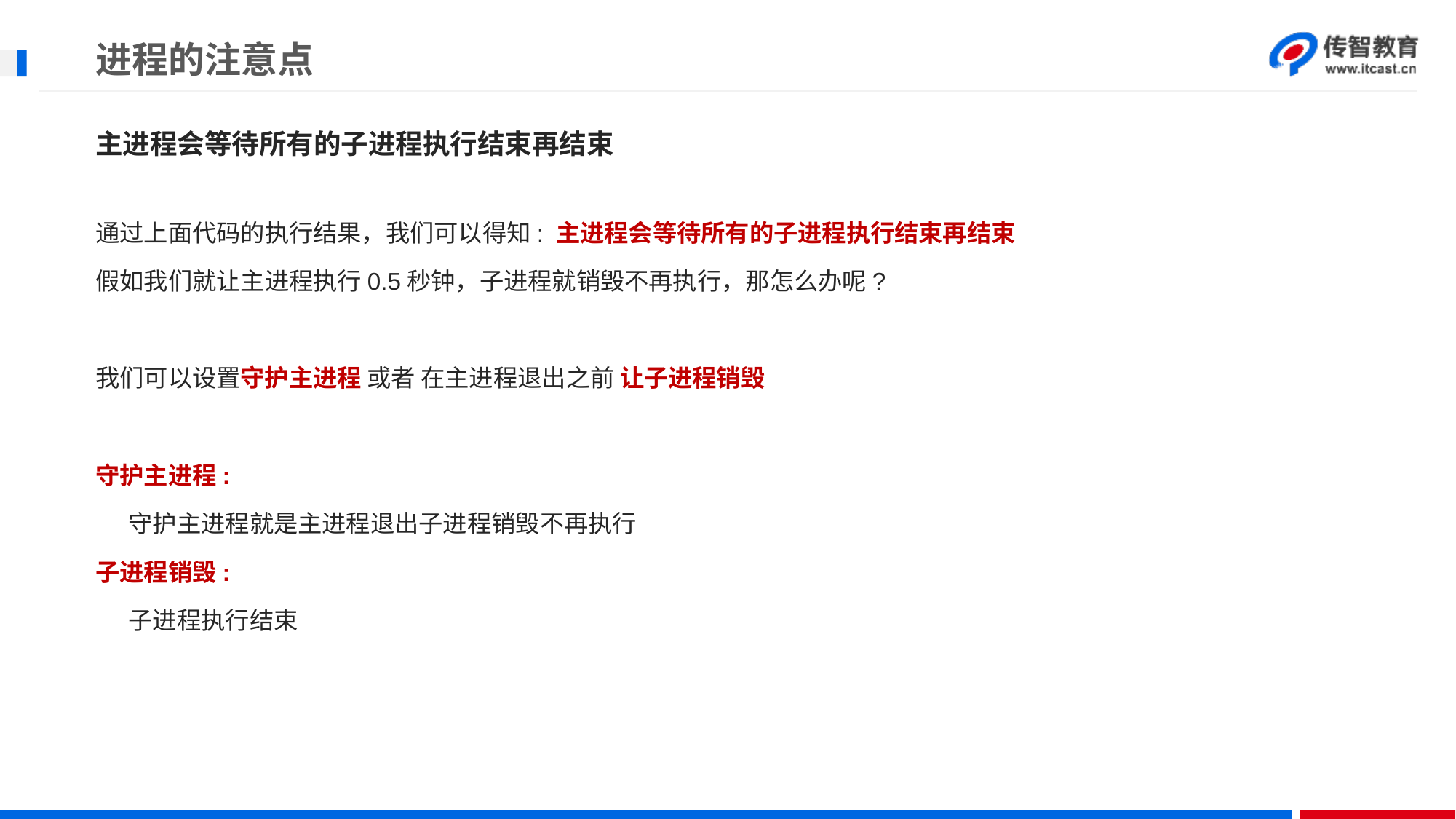

# 进程的注意点
主进程会等待所有的子进程执行结束再结束
通过上面代码的执行结果，我们可以得知: 主进程会等待所有的子进程执行结束再结束
假如我们就让主进程执行0.5秒钟，子进程就销毁不再执行，那怎么办呢?

我们可以设置守护主进程 或者 在主进程退出之前 让子进程销毁

守护主进程:
     守护主进程就是主进程退出子进程销毁不再执行
子进程销毁:
     子进程执行结束